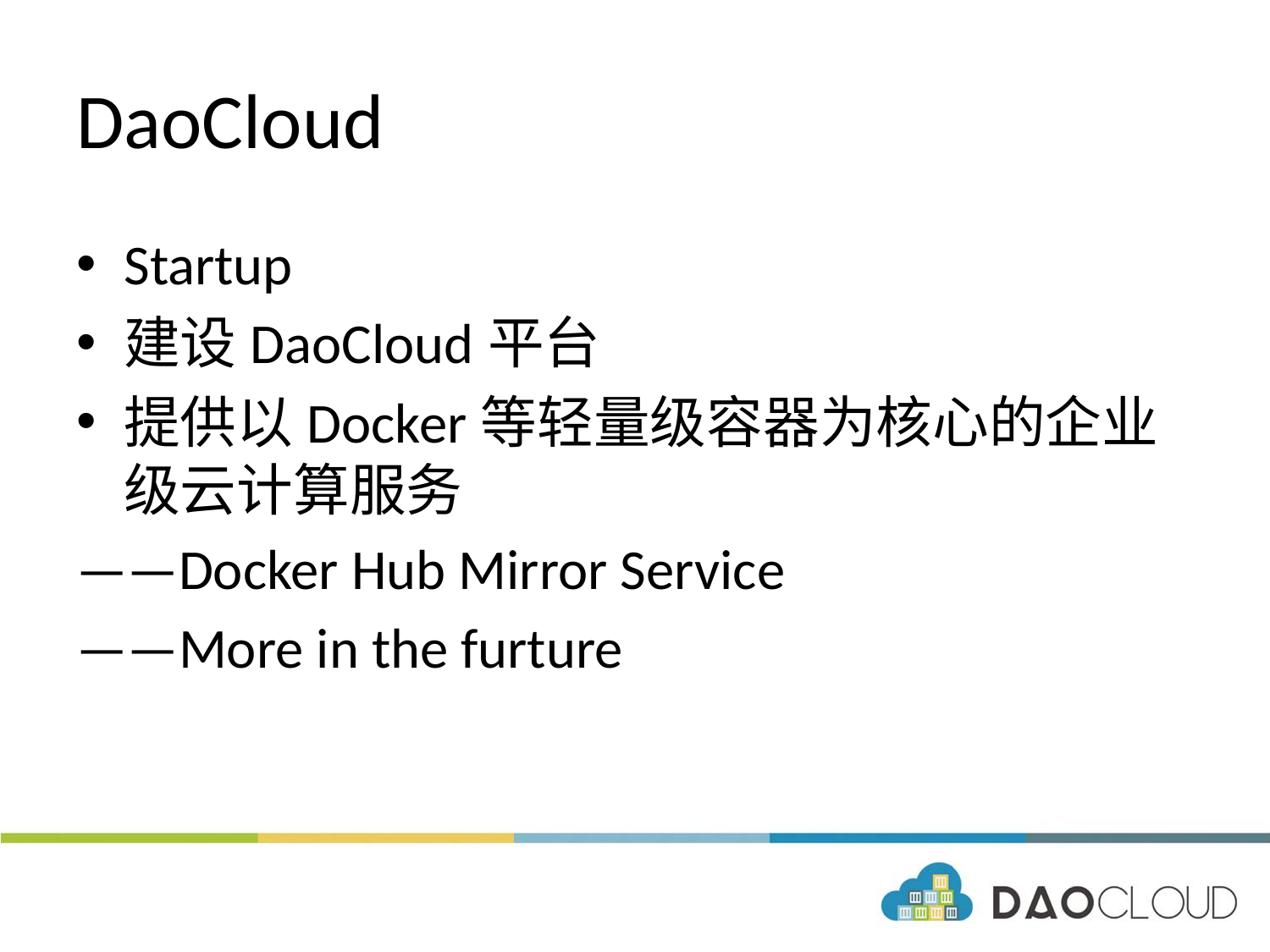

# DaoCloud
Startup
建设DaoCloud平台
提供以Docker等轻量级容器为核心的企业级云计算服务
——Docker Hub Mirror Service
——More in the furture